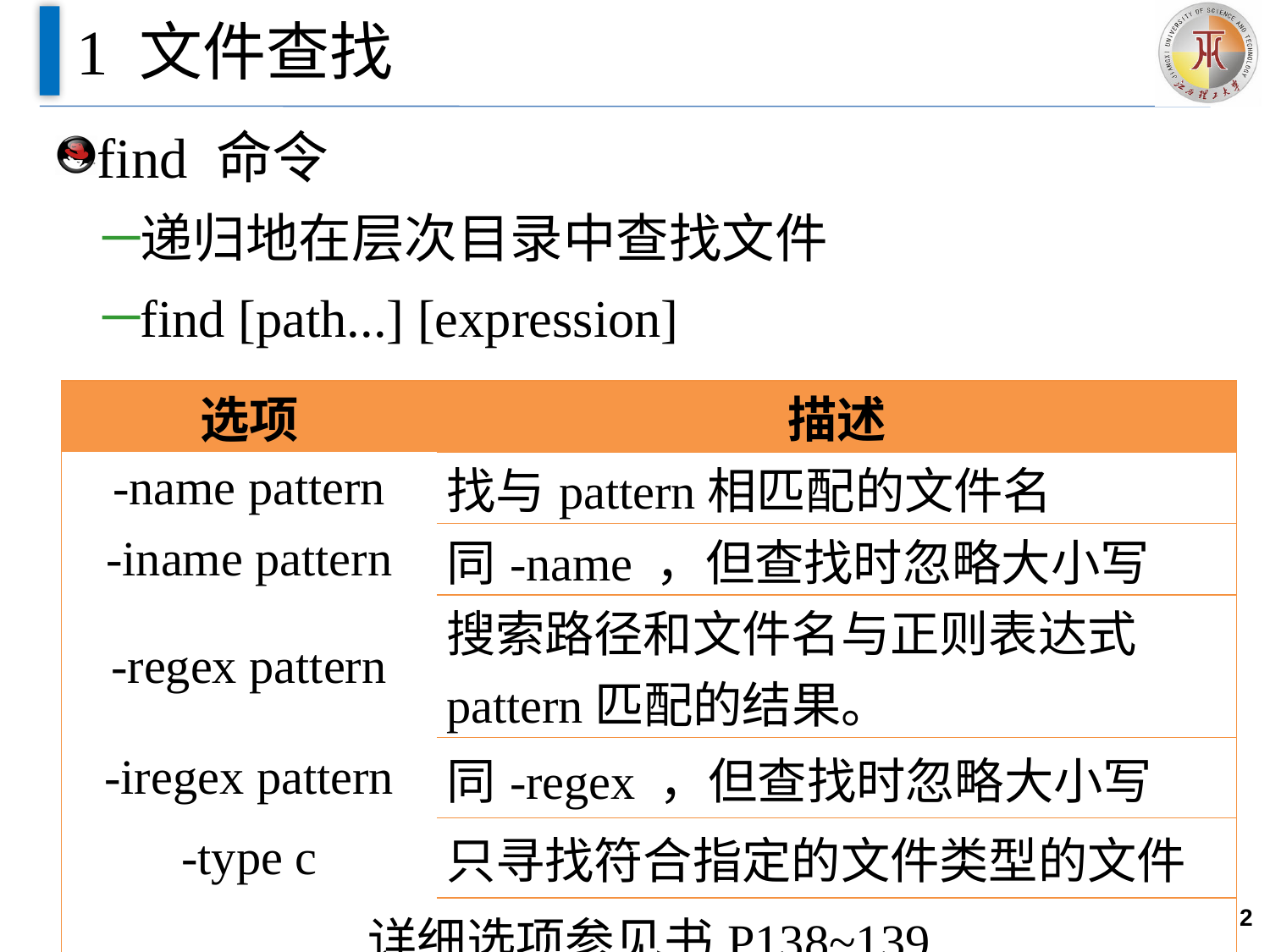

# 1 文件查找
find 命令
递归地在层次目录中查找文件
find [path...] [expression]
| 选项 | 描述 |
| --- | --- |
| -name pattern | 找与pattern相匹配的文件名 |
| -iname pattern | 同-name ，但查找时忽略大小写 |
| -regex pattern | 搜索路径和文件名与正则表达式 pattern匹配的结果。 |
| -iregex pattern | 同-regex ，但查找时忽略大小写 |
| -type c | 只寻找符合指定的文件类型的文件 |
| 详细选项参见书P138~139 |  |
2